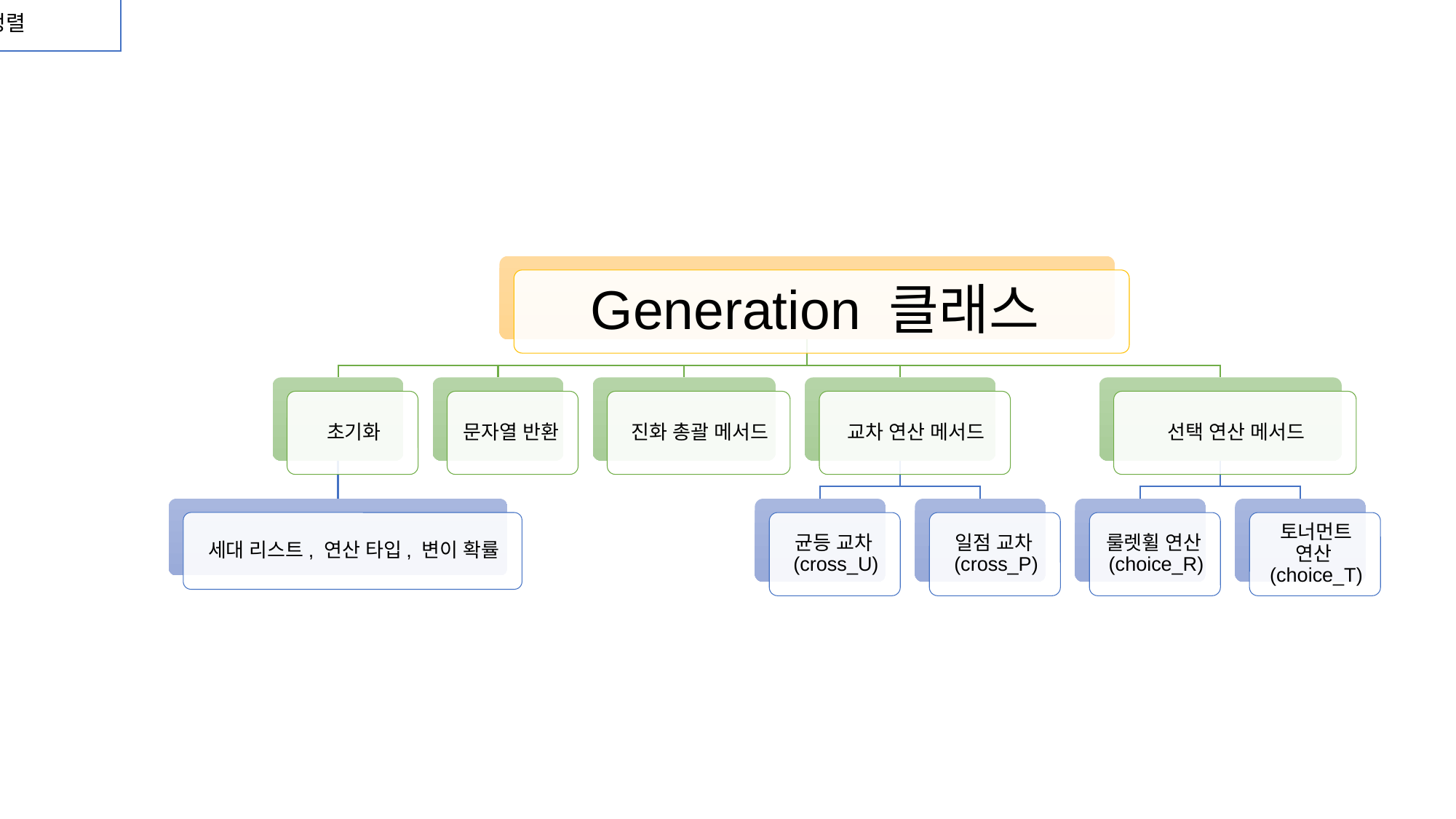

리스트를 func에 따라 큰 순서대로 정렬
maxf(olist, func)
리스트를 func에 따라 작은 순서대로 정렬
minf(olist, func)
Generation 클래스
초기화
세대 리스트, 연산 타입, 변이 확률
문자열 반환
진화 총괄 메서드
교차 연산 메서드
균등 교차(cross_U)
일점 교차(cross_P)
선택 연산 메서드
룰렛휠 연산(choice_R)
토너먼트 연산(choice_T)